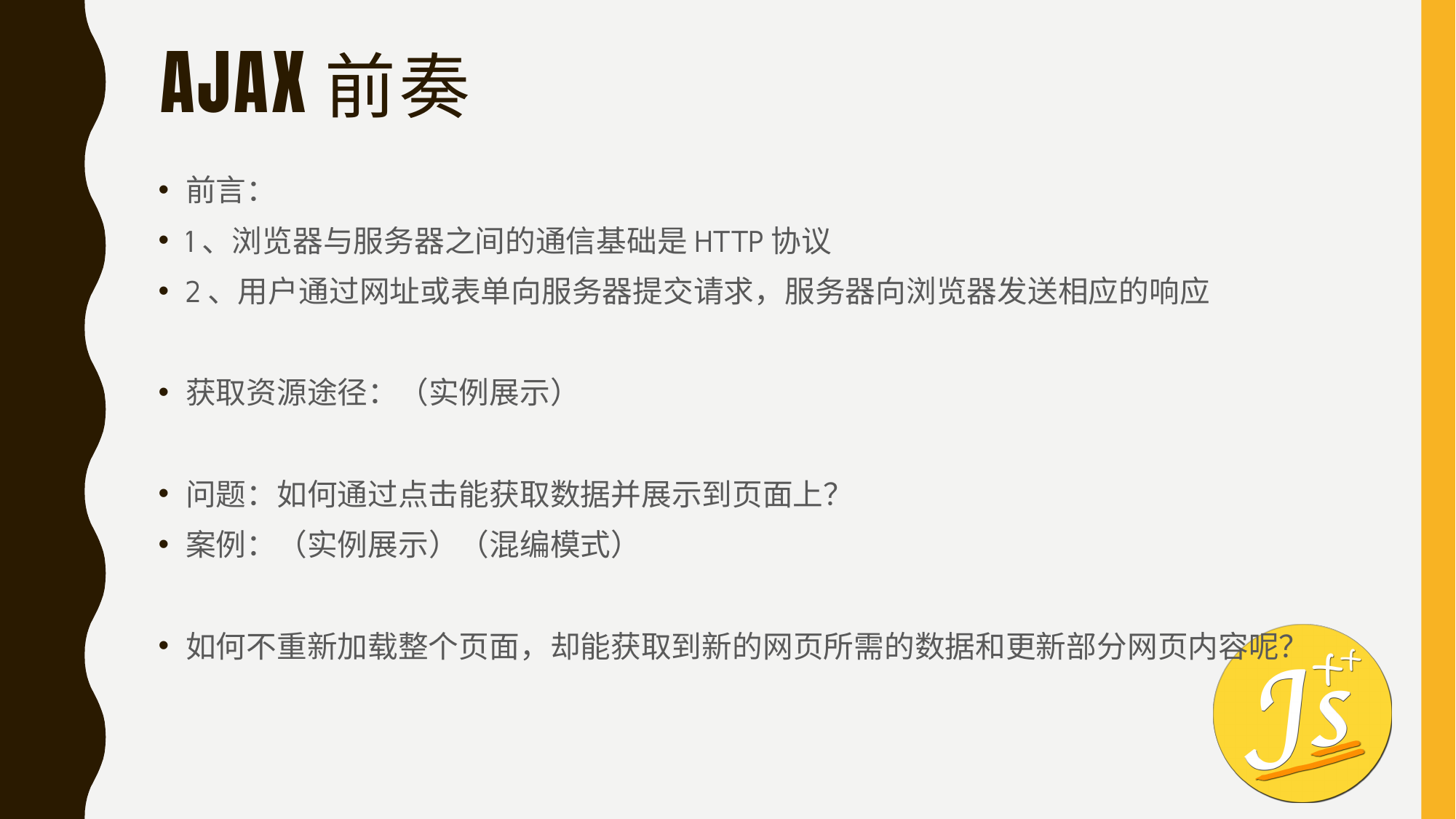

# AJAX前奏
前言：
1、浏览器与服务器之间的通信基础是HTTP协议
2、用户通过网址或表单向服务器提交请求，服务器向浏览器发送相应的响应

获取资源途径：（实例展示）

问题：如何通过点击能获取数据并展示到页面上？
案例：（实例展示）（混编模式）

如何不重新加载整个页面，却能获取到新的网页所需的数据和更新部分网页内容呢？